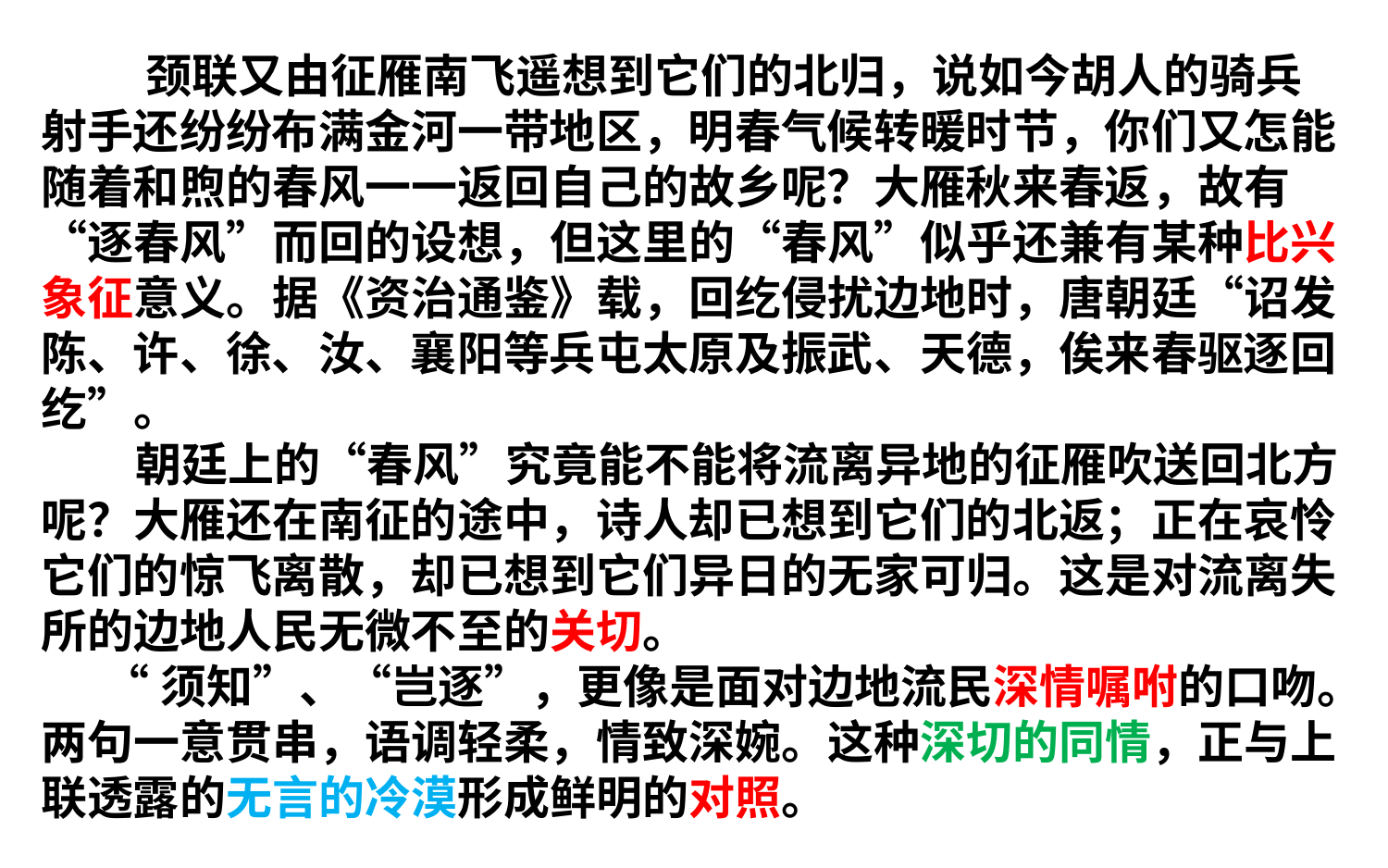

颈联又由征雁南飞遥想到它们的北归，说如今胡人的骑兵射手还纷纷布满金河一带地区，明春气候转暖时节，你们又怎能随着和煦的春风一一返回自己的故乡呢？大雁秋来春返，故有“逐春风”而回的设想，但这里的“春风”似乎还兼有某种比兴象征意义。据《资治通鉴》载，回纥侵扰边地时，唐朝廷“诏发陈、许、徐、汝、襄阳等兵屯太原及振武、天德，俟来春驱逐回纥”。
        朝廷上的“春风”究竟能不能将流离异地的征雁吹送回北方呢？大雁还在南征的途中，诗人却已想到它们的北返；正在哀怜它们的惊飞离散，却已想到它们异日的无家可归。这是对流离失所的边地人民无微不至的关切。
      “须知”、“岂逐”，更像是面对边地流民深情嘱咐的口吻。两句一意贯串，语调轻柔，情致深婉。这种深切的同情，正与上联透露的无言的冷漠形成鲜明的对照。